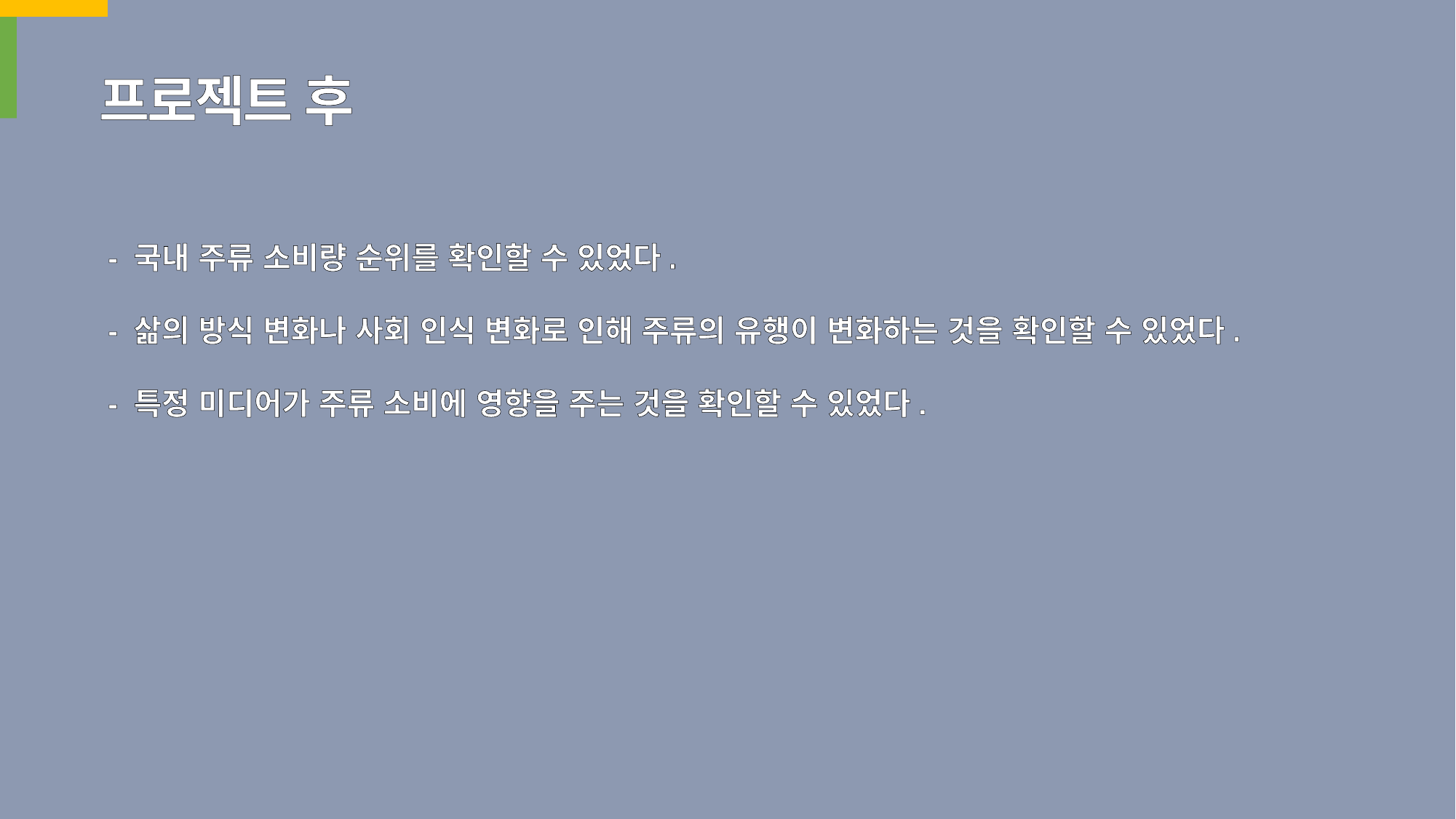

프로젝트 후
- 국내 주류 소비량 순위를 확인할 수 있었다.

- 삶의 방식 변화나 사회 인식 변화로 인해 주류의 유행이 변화하는 것을 확인할 수 있었다.

- 특정 미디어가 주류 소비에 영향을 주는 것을 확인할 수 있었다.